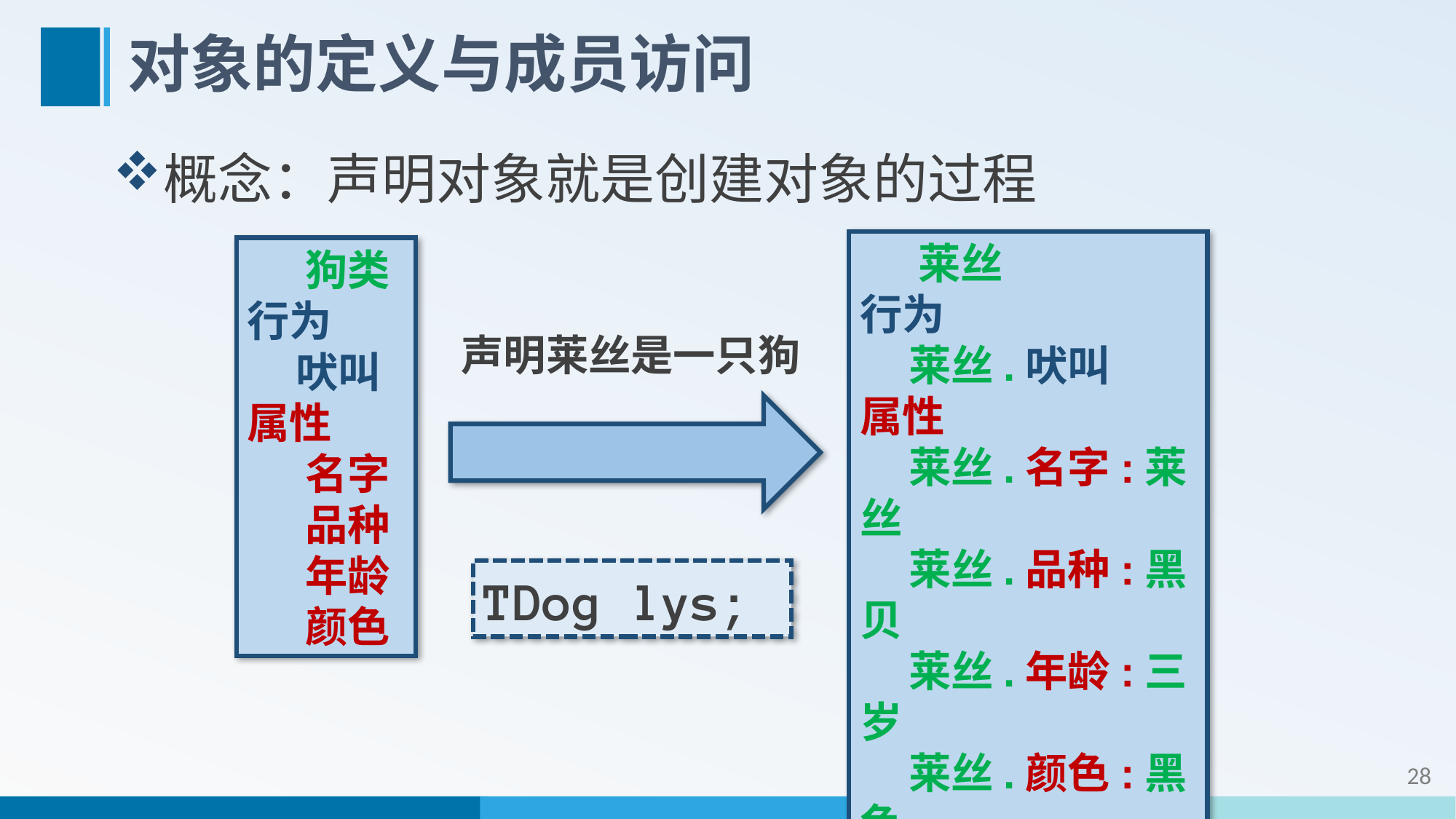

# 对象的定义与成员访问
概念：声明对象就是创建对象的过程
     莱丝
行为
    莱丝.吠叫
属性
    莱丝.名字:莱丝
    莱丝.品种:黑贝
    莱丝.年龄:三岁
    莱丝.颜色:黑色
     狗类
行为
    吠叫
属性
     名字
     品种
     年龄
     颜色
声明莱丝是一只狗

TDog lys;